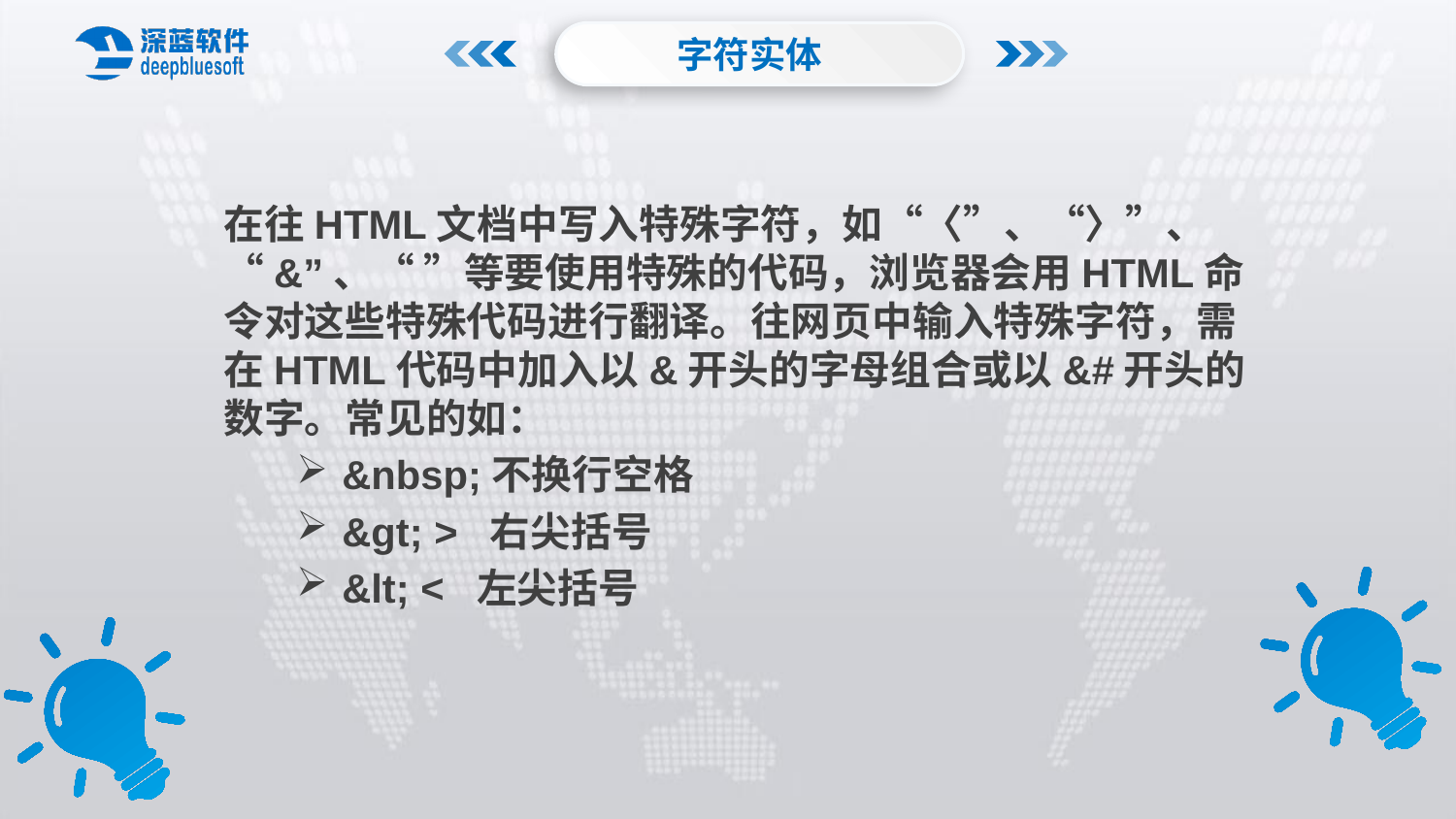

字符实体

在往HTML文档中写入特殊字符，如“〈”、“〉”、“&”、“ ”等要使用特殊的代码，浏览器会用HTML命令对这些特殊代码进行翻译。往网页中输入特殊字符，需在HTML代码中加入以&开头的字母组合或以&#开头的数字。常见的如：
&nbsp;不换行空格
&gt; >  右尖括号
&lt; <  左尖括号